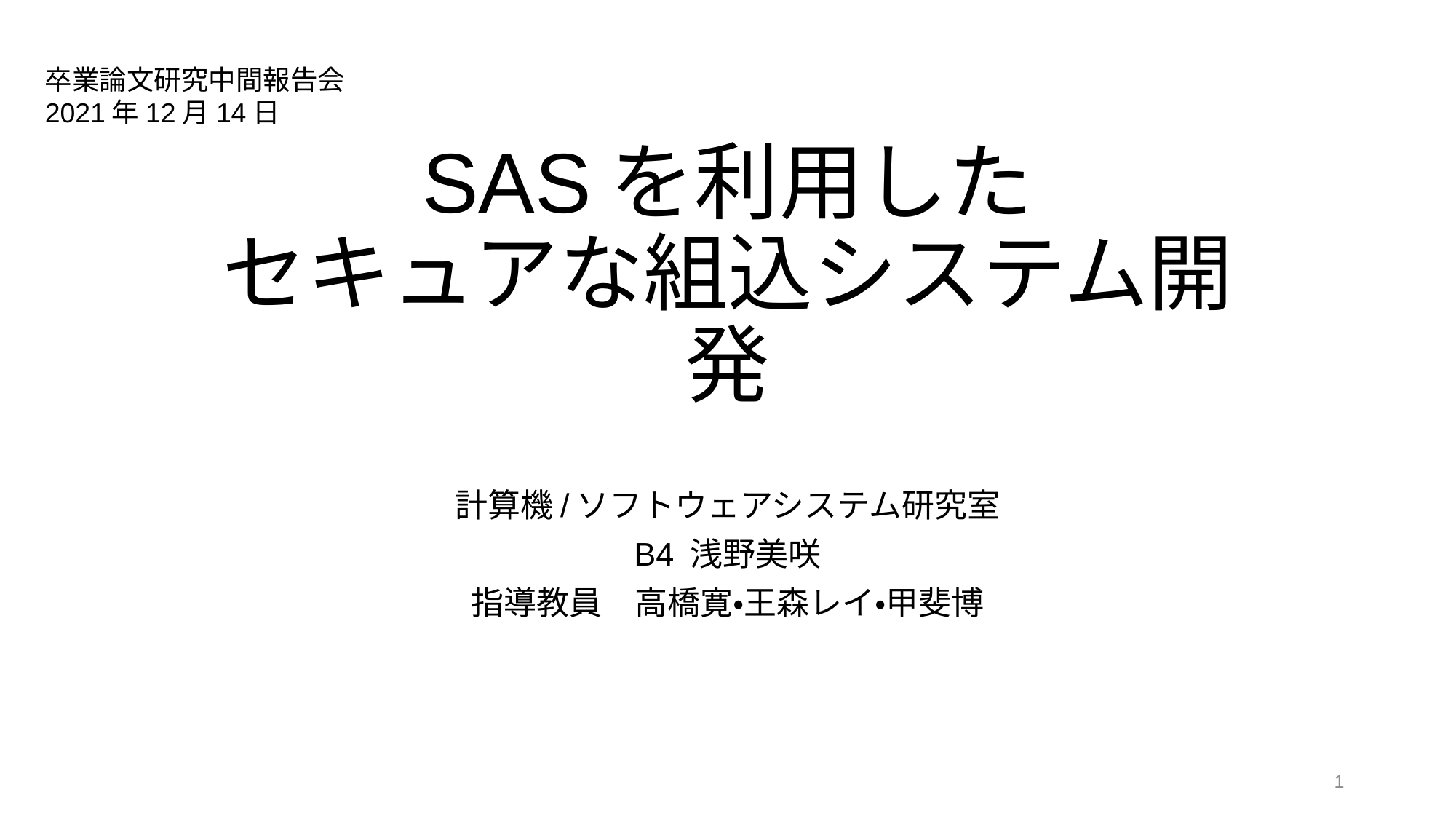

卒業論文研究中間報告会
2021年12月14日
# SASを利用した セキュアな組込システム開発

計算機/ソフトウェアシステム研究室
B4 浅野美咲
指導教員　高橋寛・王森レイ・甲斐博

1